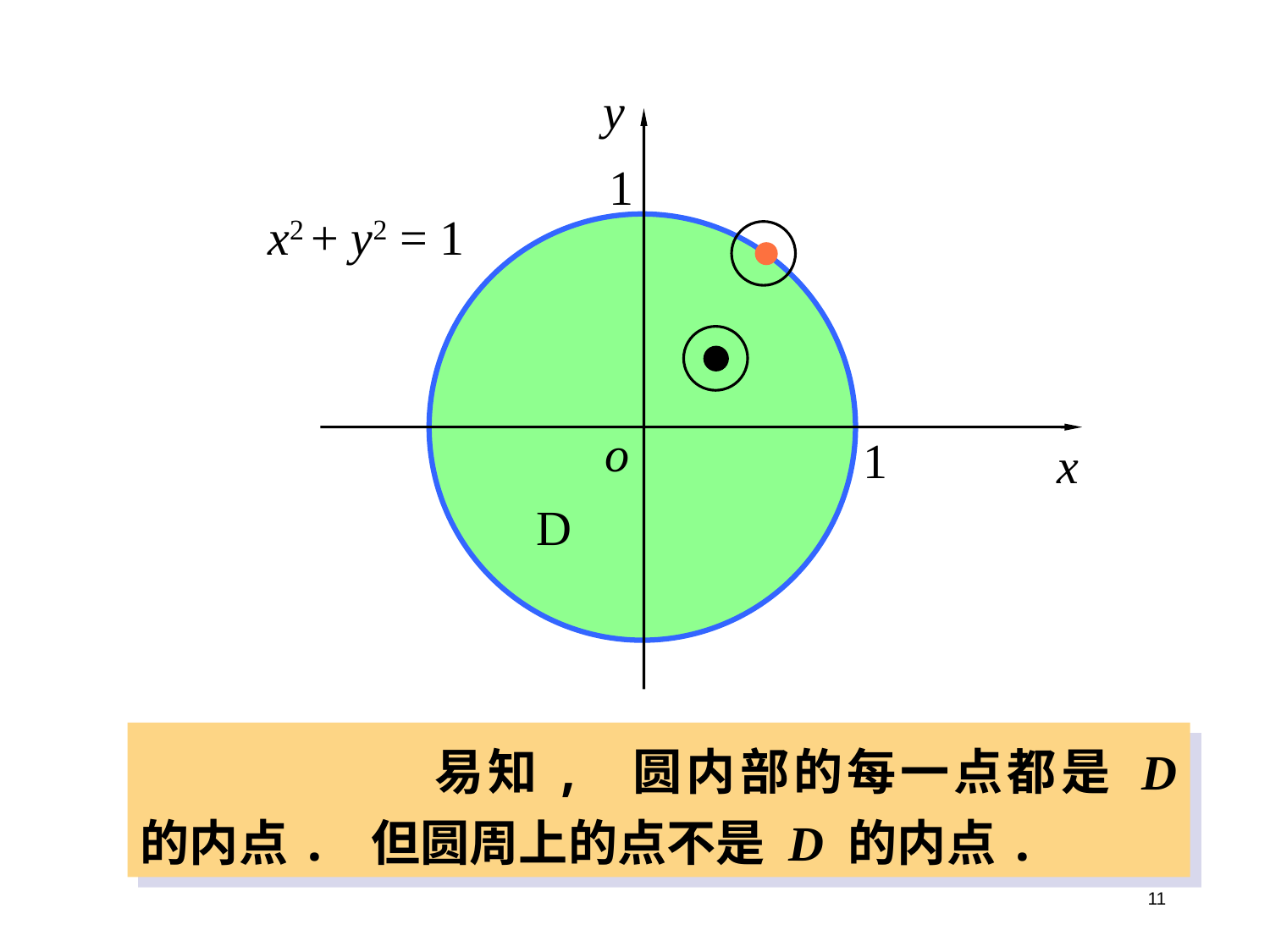

y

1
x2 + y2 = 1

o
1

x
D

易知, 圆内部的每一点都是 D 的内点. 但圆周上的点不是 D 的内点.
11